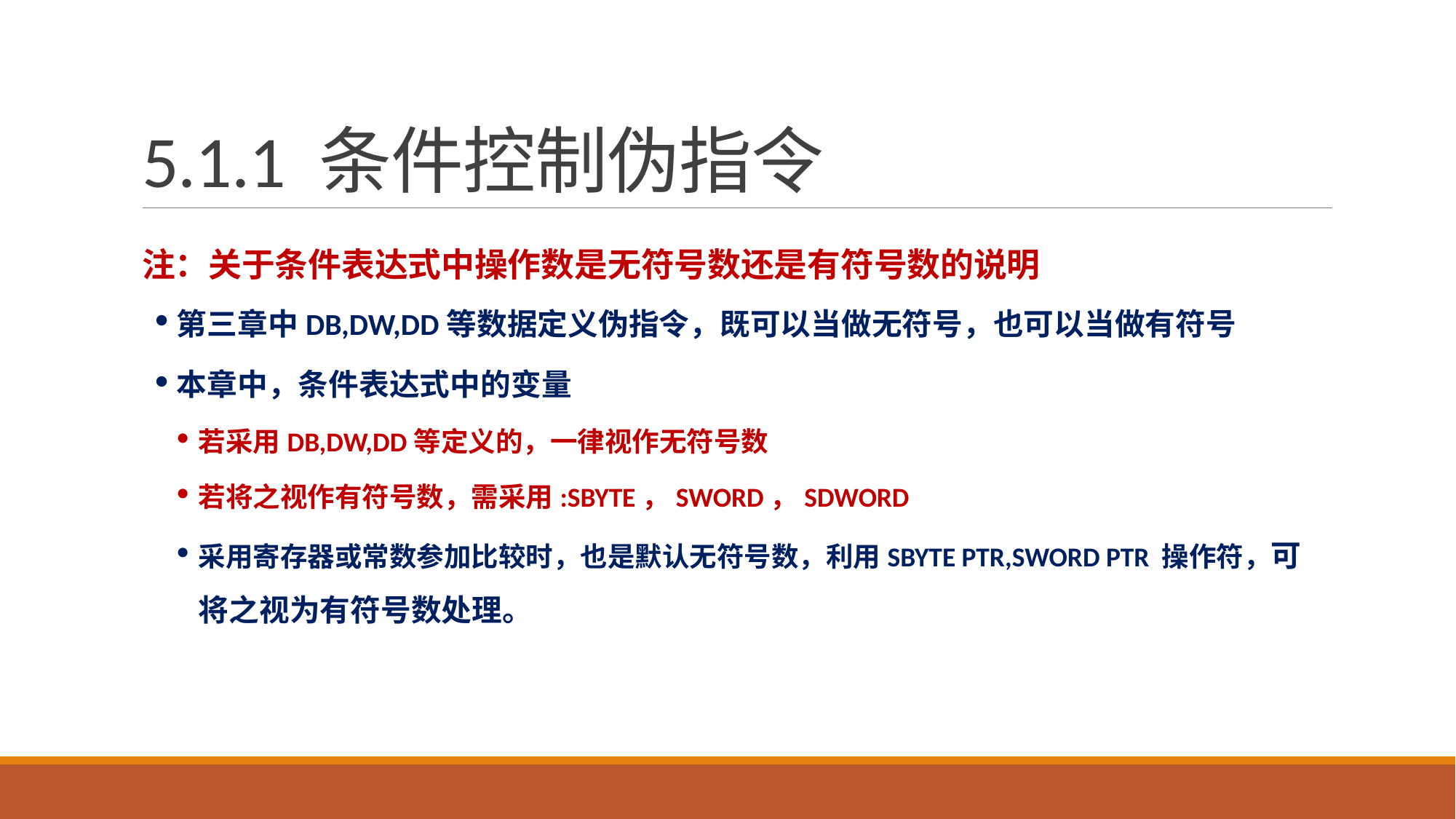

# 5.1.1 条件控制伪指令
注：关于条件表达式中操作数是无符号数还是有符号数的说明
第三章中DB,DW,DD等数据定义伪指令，既可以当做无符号，也可以当做有符号
本章中，条件表达式中的变量
若采用DB,DW,DD等定义的，一律视作无符号数
若将之视作有符号数，需采用:SBYTE，SWORD，SDWORD
采用寄存器或常数参加比较时，也是默认无符号数，利用SBYTE PTR,SWORD PTR 操作符，可将之视为有符号数处理。